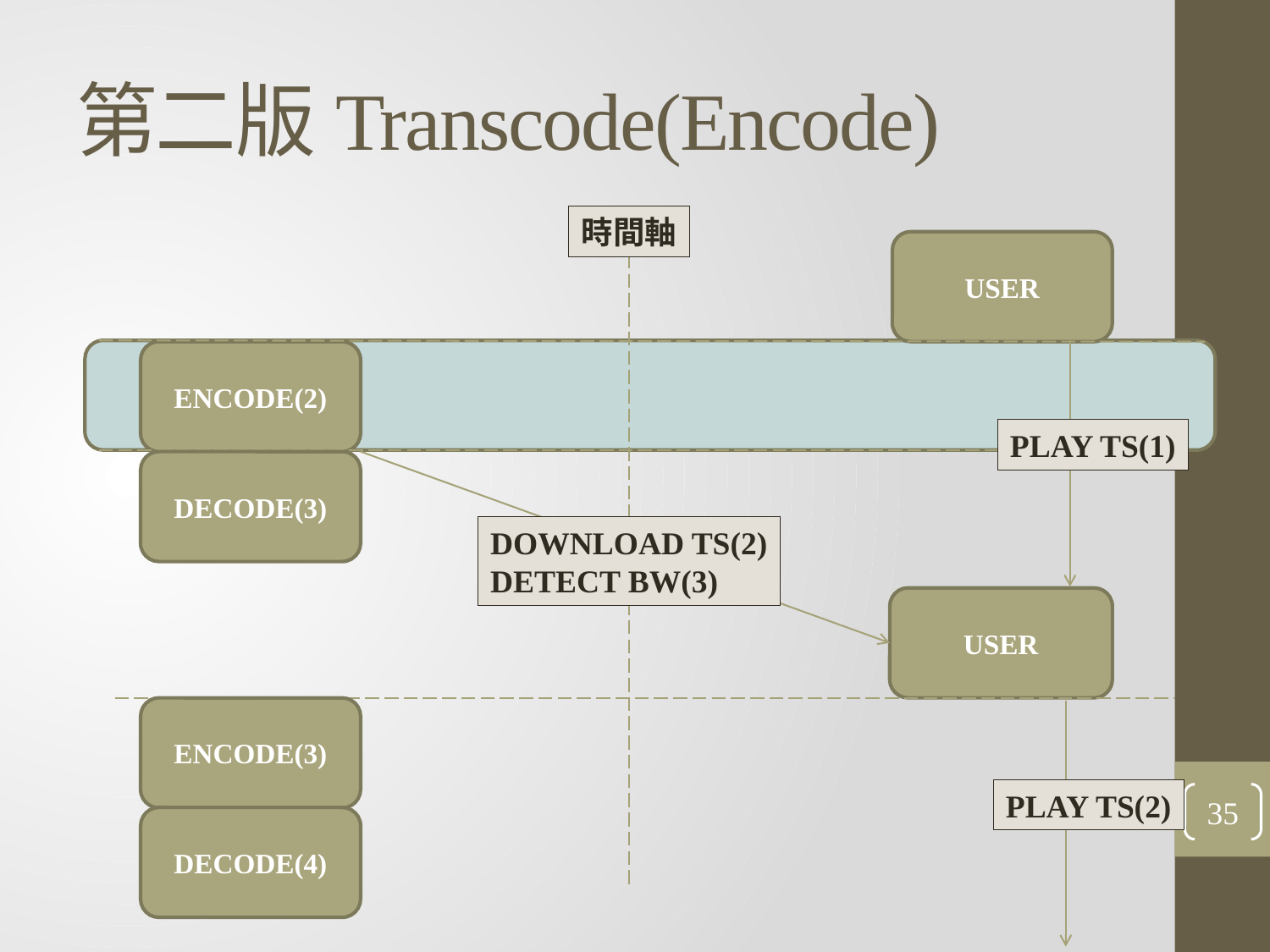

# 第二版Transcode(Encode)
時間軸
USER

PLAY TS(1)
ENCODE(2)
DECODE(3)
DOWNLOAD TS(2)
DETECT BW(3)
USER
ENCODE(3)
PLAY TS(2)
35
DECODE(4)